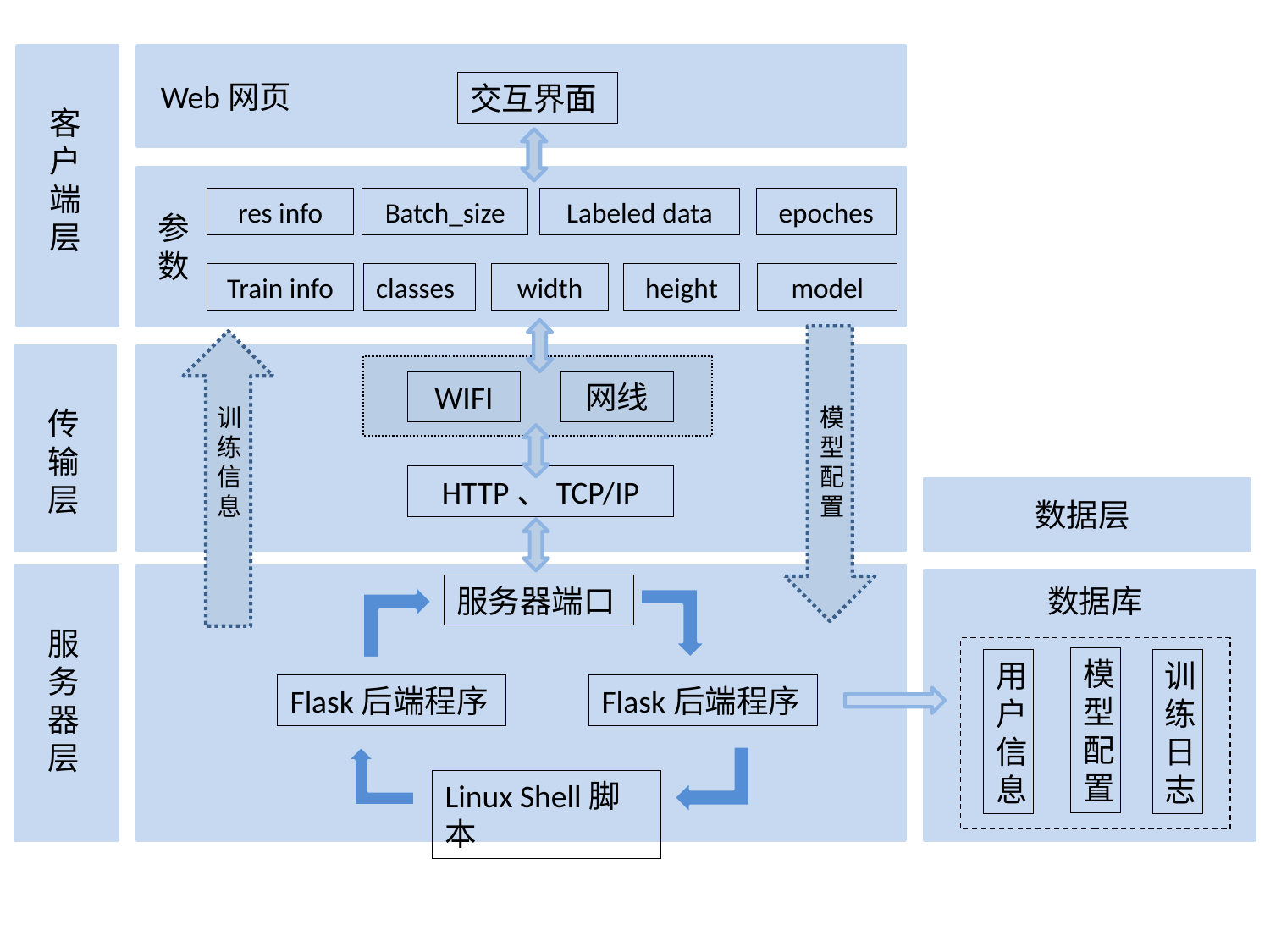

Web网页
交互界面
客户端层

Batch_size
Labeled data
epoches
res info
参数
Train info
classes
width
height
model

WIFI
网线
训练信息
模型配置
传输层

HTTP、TCP/IP

数据层

服务器端口
数据库

服务器层

模型配置
训练日志
用户信息
Flask后端程序
Flask后端程序

Linux Shell脚本